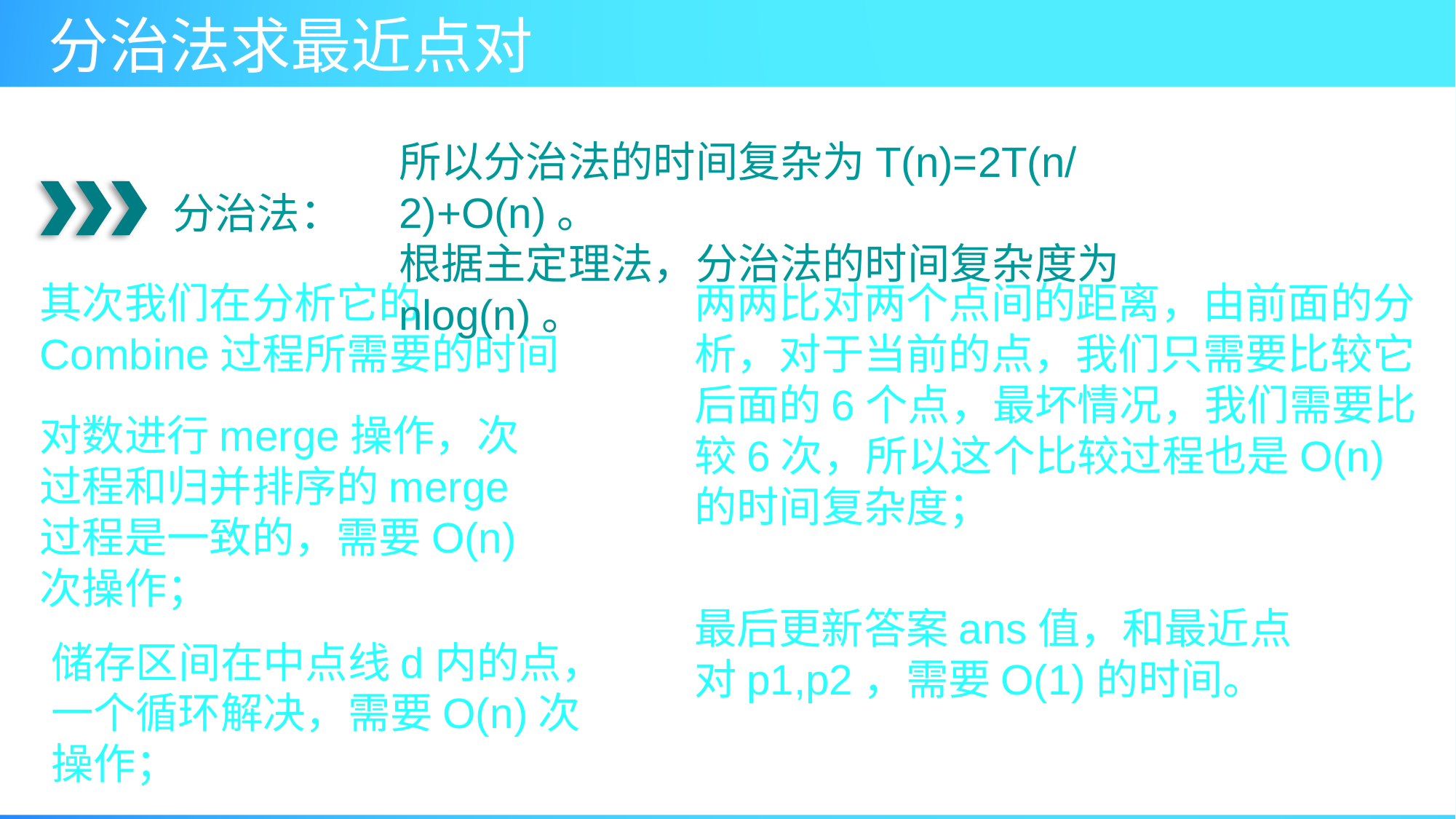

所以分治法的时间复杂为T(n)=2T(n/2)+O(n)。
根据主定理法，分治法的时间复杂度为nlog(n)。

分治法：
其次我们在分析它的Combine过程所需要的时间
两两比对两个点间的距离，由前面的分析，对于当前的点，我们只需要比较它后面的6个点，最坏情况，我们需要比较6次，所以这个比较过程也是O(n)的时间复杂度；
对数进行merge操作，次过程和归并排序的merge过程是一致的，需要O(n)次操作；
最后更新答案ans值，和最近点对p1,p2，需要O(1)的时间。

储存区间在中点线d内的点，一个循环解决，需要O(n)次操作；